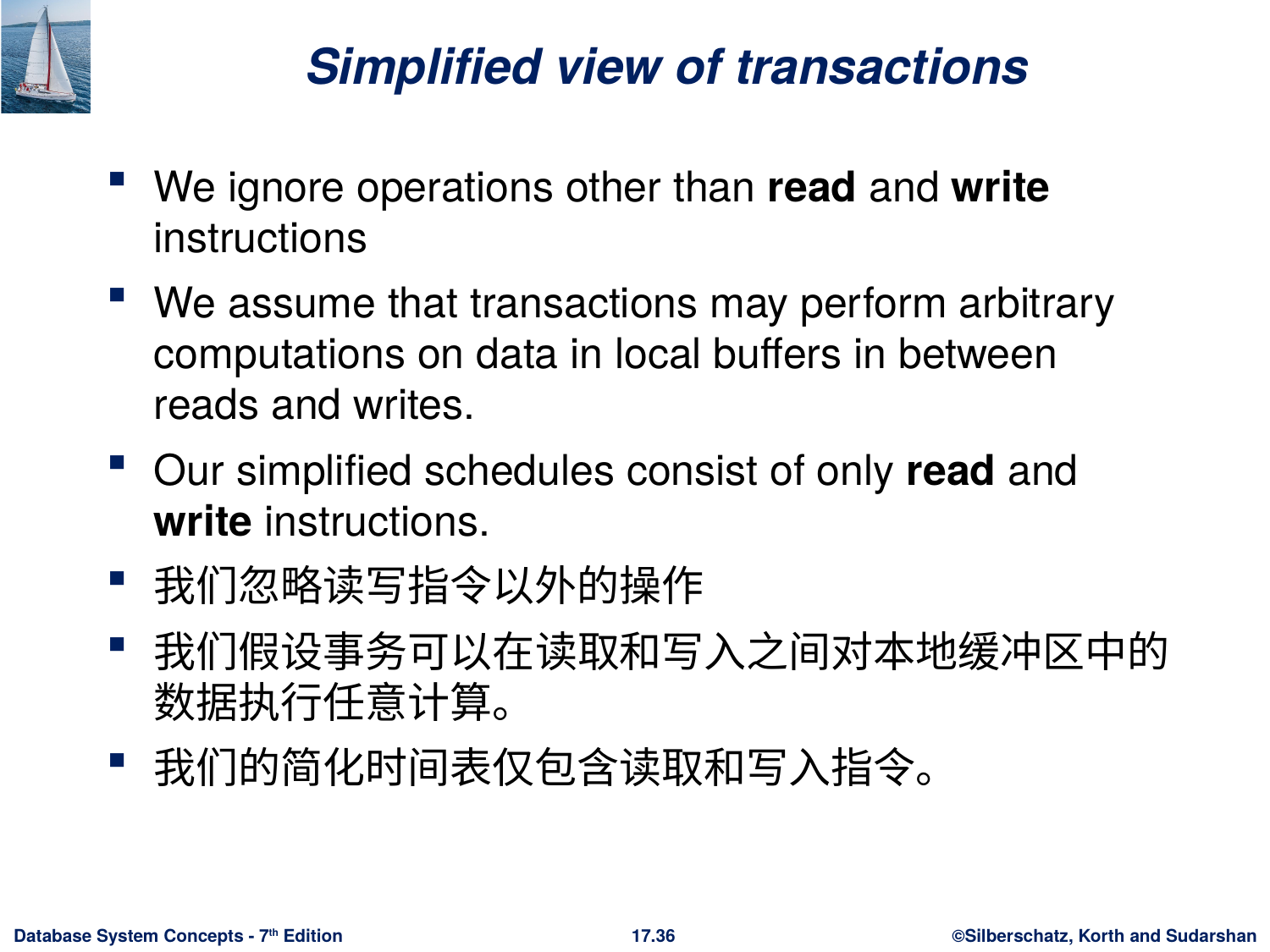

# Simplified view of transactions
We ignore operations other than read and write instructions
We assume that transactions may perform arbitrary computations on data in local buffers in between reads and writes.
Our simplified schedules consist of only read and write instructions.
我们忽略读写指令以外的操作
我们假设事务可以在读取和写入之间对本地缓冲区中的数据执行任意计算。
我们的简化时间表仅包含读取和写入指令。